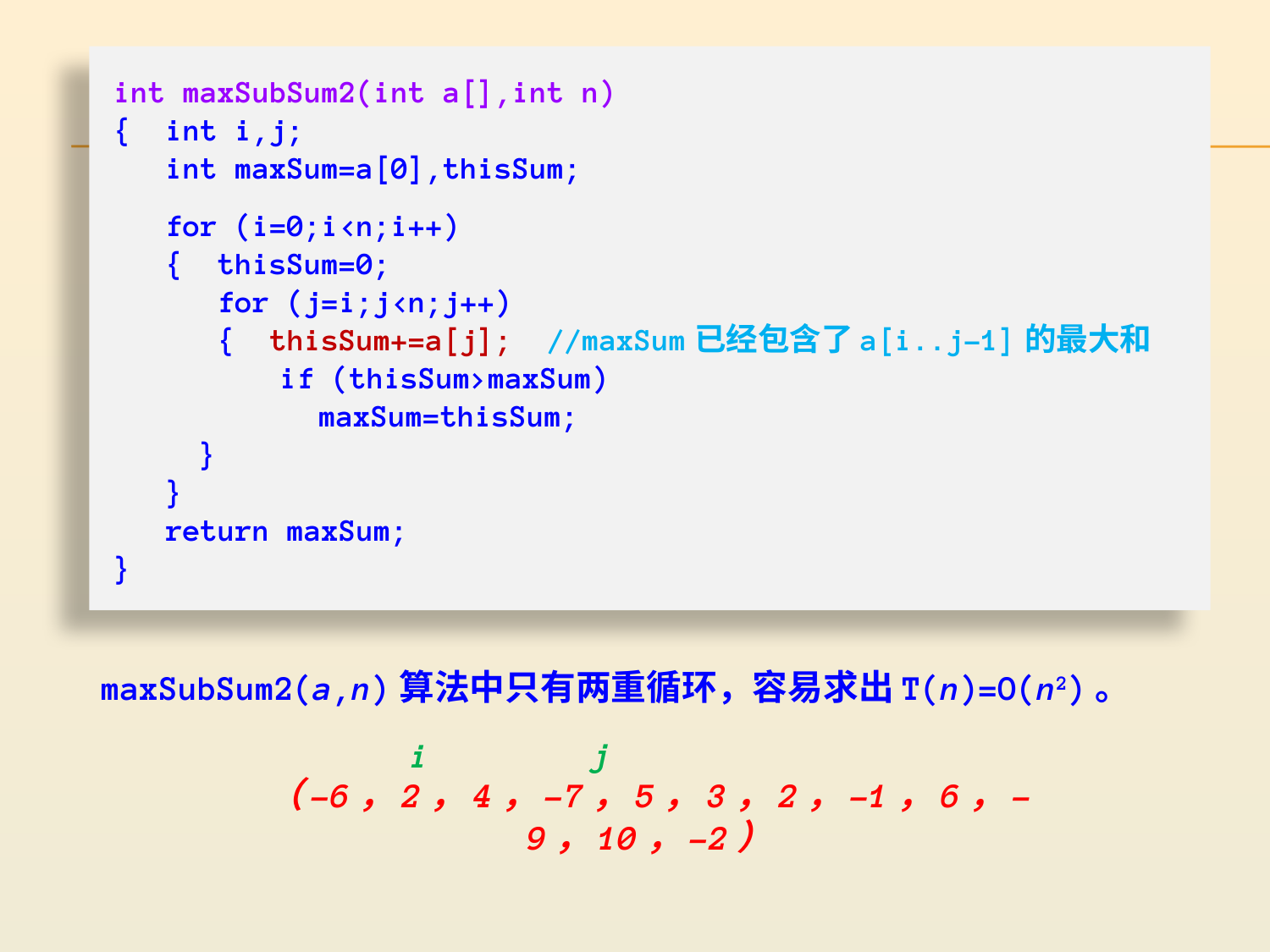

int maxSubSum2(int a[],int n)
{  int i,j;
   int maxSum=a[0],thisSum;
   for (i=0;i<n;i++)
   {  thisSum=0;
      for (j=i;j<n;j++)
      {  thisSum+=a[j];  //maxSum已经包含了a[i..j-1]的最大和
　　　　　if (thisSum>maxSum)
　　　　　　 maxSum=thisSum;
　　  }
   }
   return maxSum;
}
maxSubSum2(a,n)算法中只有两重循环，容易求出T(n)=O(n2)。
j
i
（-6，2，4，-7，5，3，2，-1，6，-9，10，-2）